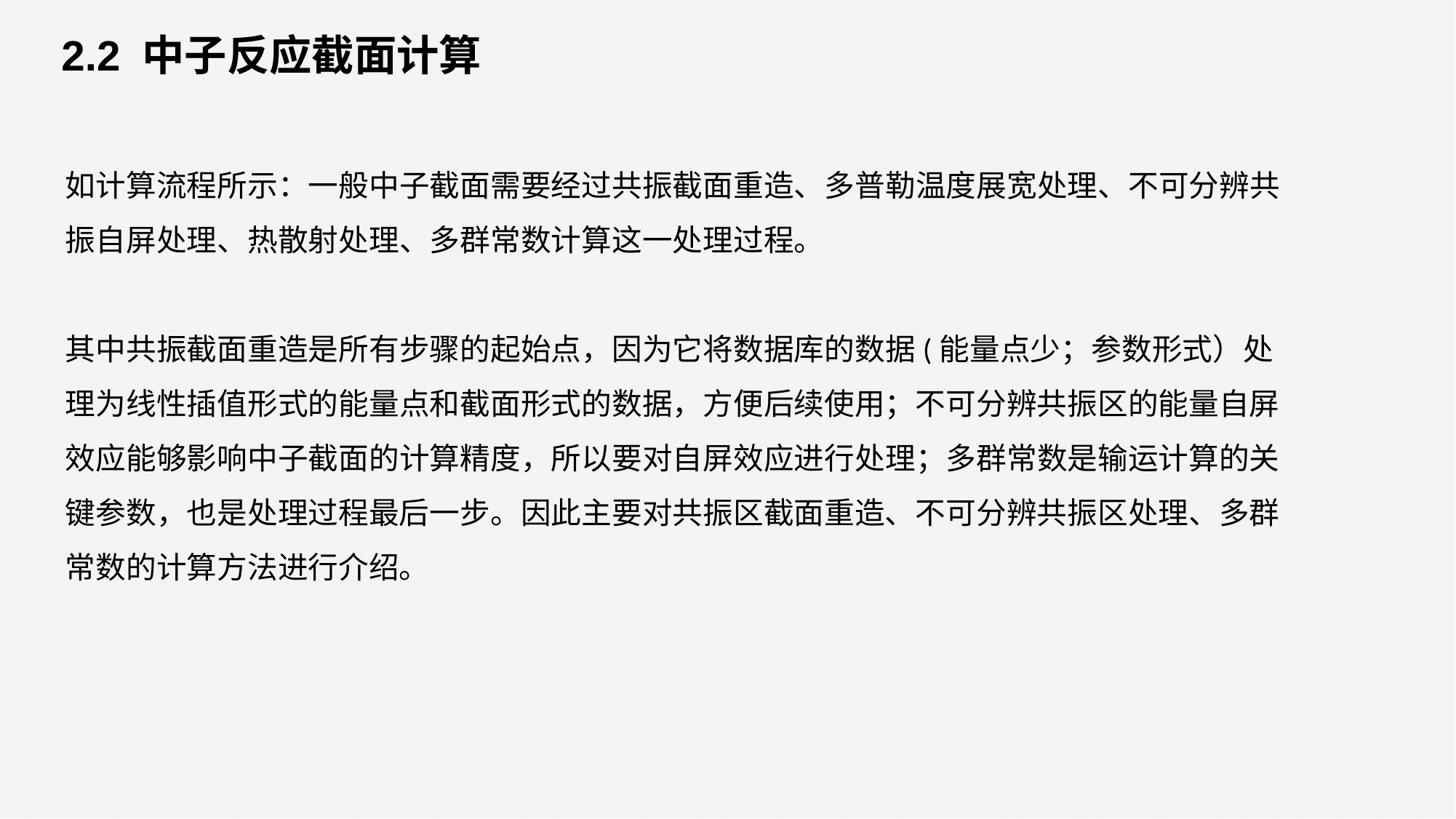

2.2 中子反应截面计算
如计算流程所示：一般中子截面需要经过共振截面重造、多普勒温度展宽处理、不可分辨共振自屏处理、热散射处理、多群常数计算这一处理过程。

其中共振截面重造是所有步骤的起始点，因为它将数据库的数据(能量点少；参数形式）处理为线性插值形式的能量点和截面形式的数据，方便后续使用；不可分辨共振区的能量自屏效应能够影响中子截面的计算精度，所以要对自屏效应进行处理；多群常数是输运计算的关键参数，也是处理过程最后一步。因此主要对共振区截面重造、不可分辨共振区处理、多群常数的计算方法进行介绍。